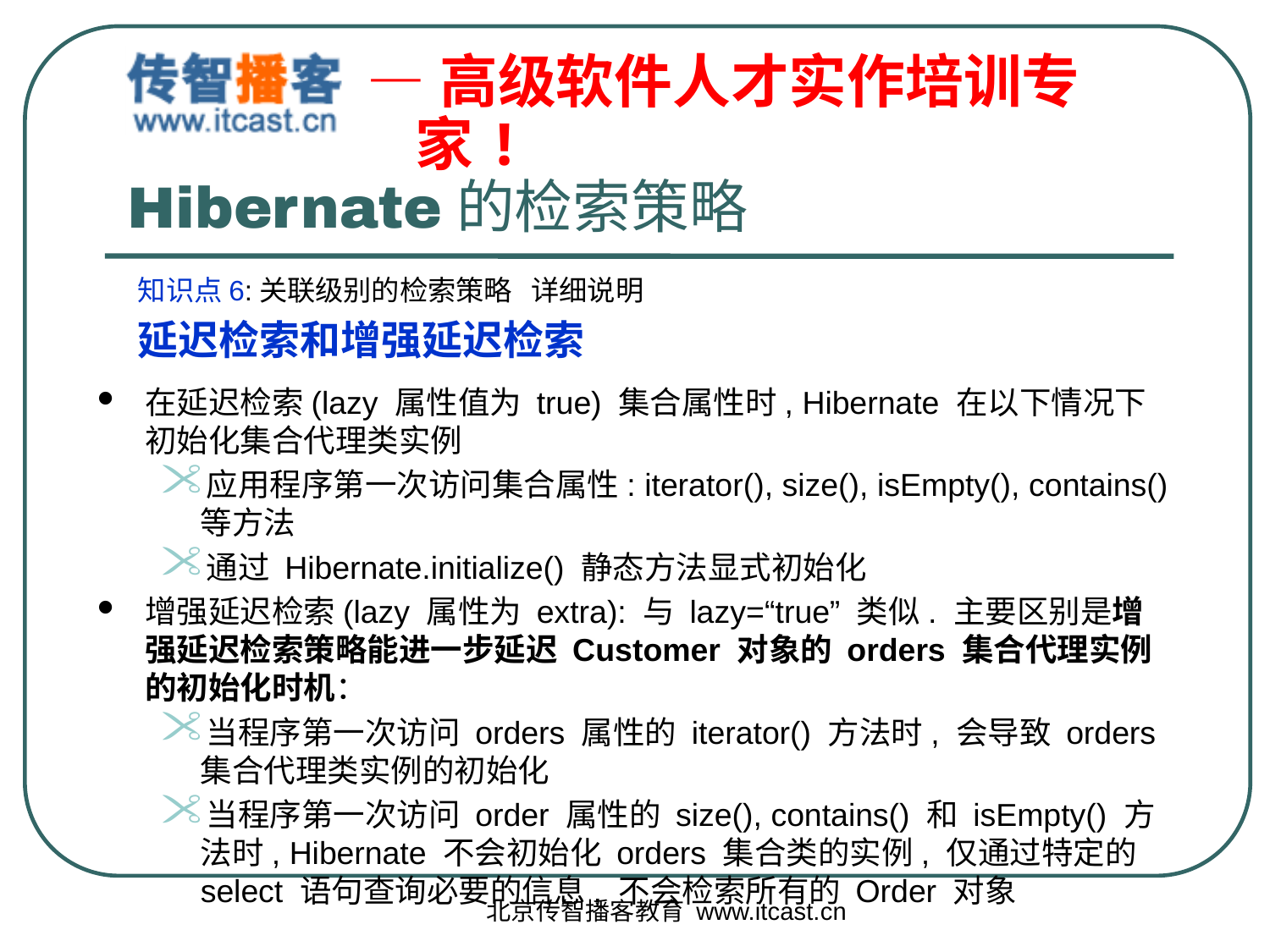

# Hibernate的检索策略
知识点6:关联级别的检索策略   详细说明
延迟检索和增强延迟检索
在延迟检索(lazy 属性值为 true) 集合属性时, Hibernate 在以下情况下初始化集合代理类实例
应用程序第一次访问集合属性: iterator(), size(), isEmpty(), contains() 等方法
通过 Hibernate.initialize() 静态方法显式初始化
增强延迟检索(lazy 属性为 extra): 与 lazy=“true” 类似. 主要区别是增强延迟检索策略能进一步延迟 Customer 对象的 orders 集合代理实例的初始化时机：
当程序第一次访问 orders 属性的 iterator() 方法时, 会导致 orders 集合代理类实例的初始化
当程序第一次访问 order 属性的 size(), contains() 和 isEmpty() 方法时, Hibernate 不会初始化 orders 集合类的实例, 仅通过特定的 select 语句查询必要的信息, 不会检索所有的 Order 对象
北京传智播客教育 www.itcast.cn